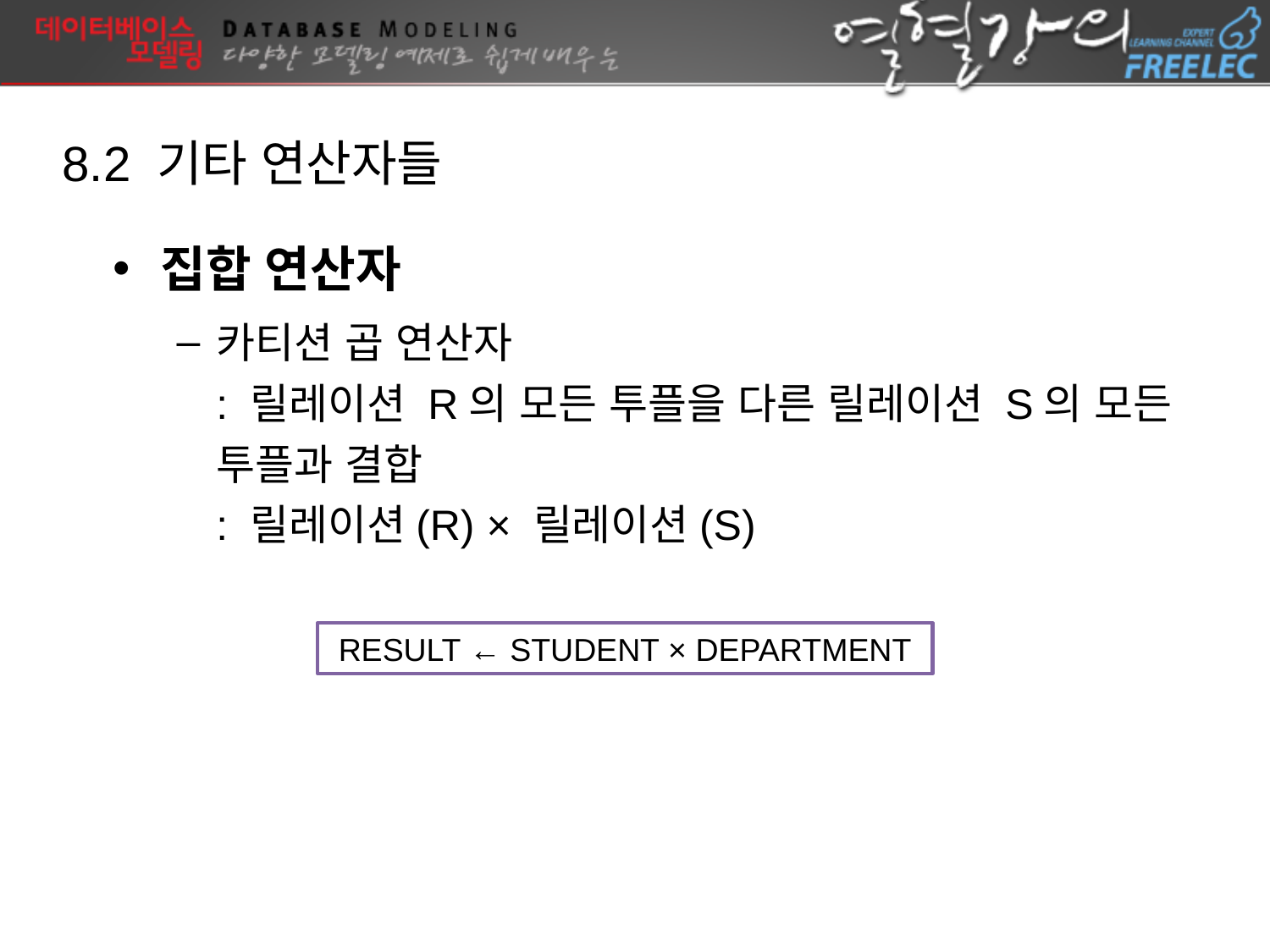

8.2 기타 연산자들
집합 연산자
카티션 곱 연산자
: 릴레이션 R의 모든 투플을 다른 릴레이션 S의 모든
투플과 결합
: 릴레이션(R) × 릴레이션(S)
RESULT ← STUDENT × DEPARTMENT